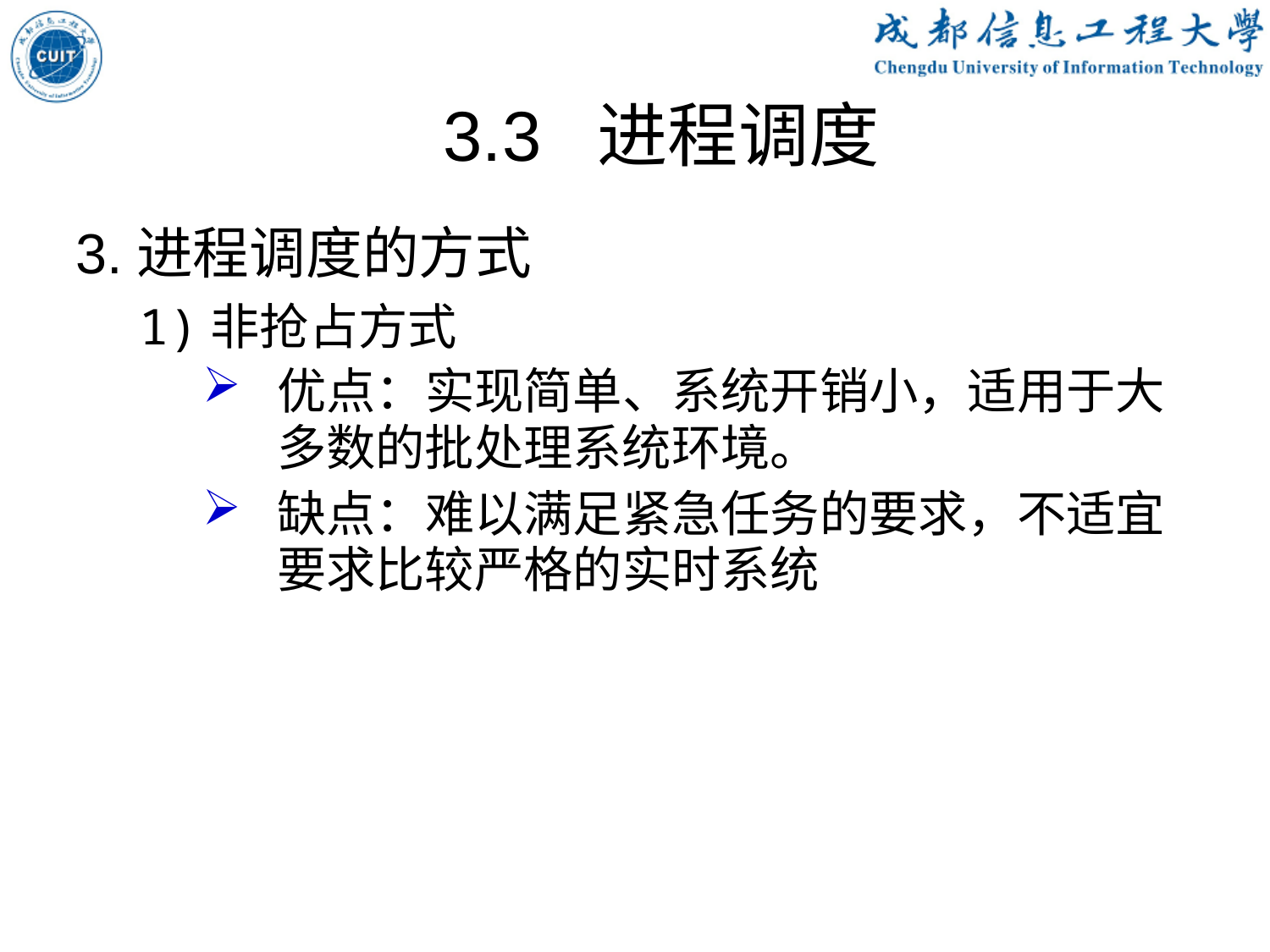

3.3  进程调度
3.进程调度的方式
1)非抢占方式
优点：实现简单、系统开销小，适用于大多数的批处理系统环境。
缺点：难以满足紧急任务的要求，不适宜要求比较严格的实时系统